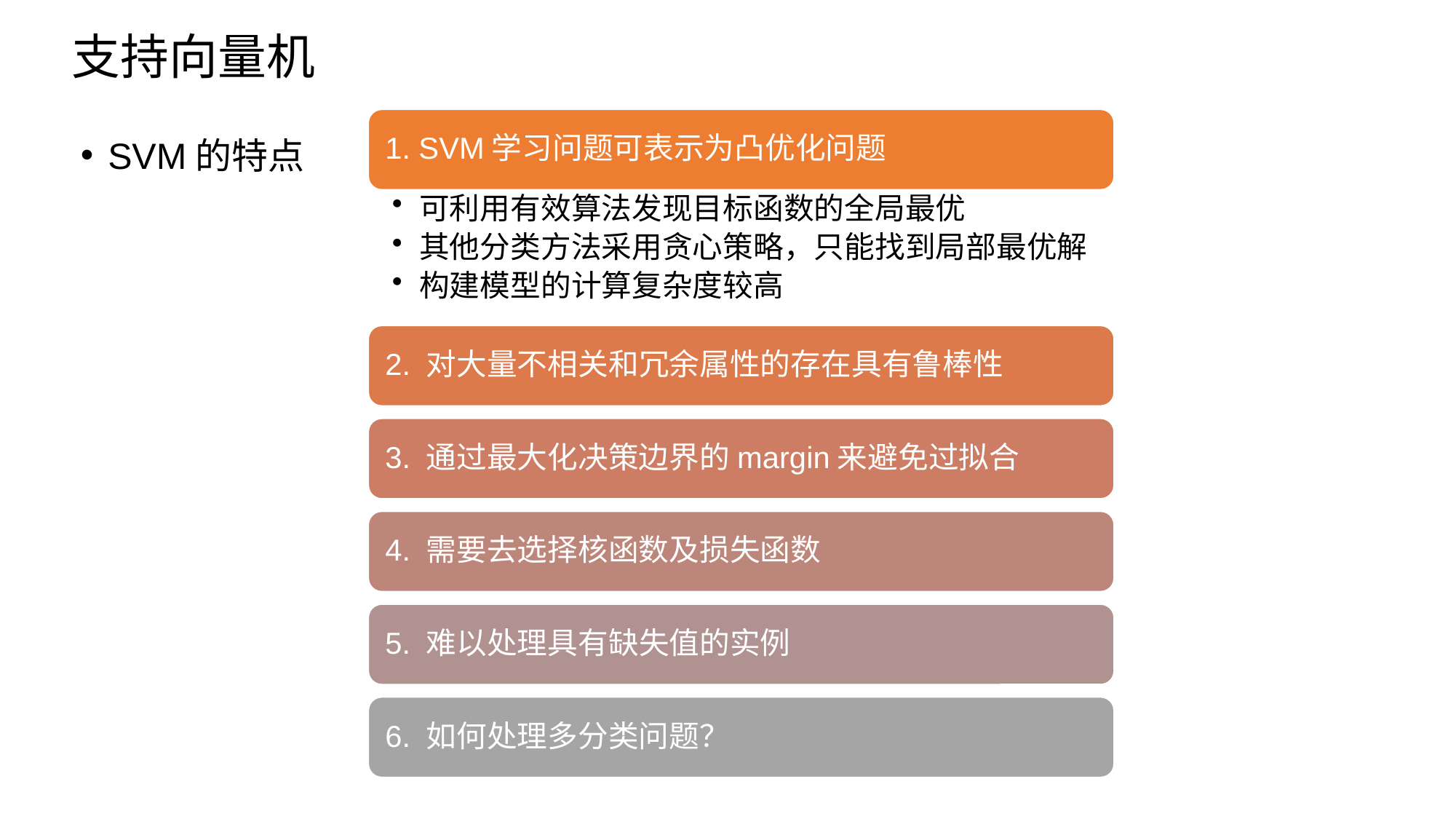

# 支持向量机

SVM的特点

1. SVM学习问题可表示为凸优化问题
可利用有效算法发现目标函数的全局最优
其他分类方法采用贪心策略，只能找到局部最优解
构建模型的计算复杂度较高
2. 对大量不相关和冗余属性的存在具有鲁棒性
3. 通过最大化决策边界的margin来避免过拟合
4. 需要去选择核函数及损失函数
5. 难以处理具有缺失值的实例
6. 如何处理多分类问题？